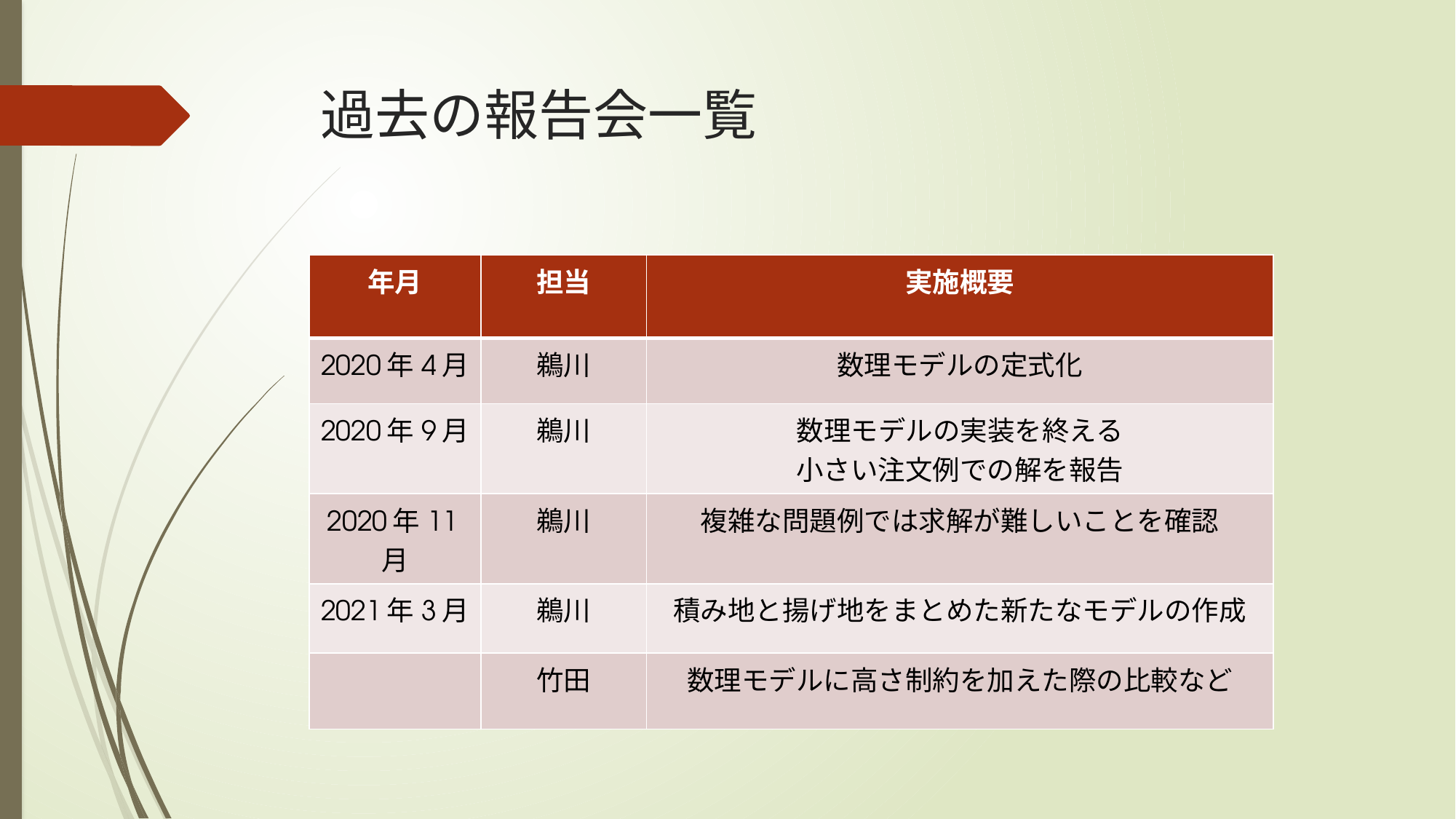

# 過去の報告会一覧
| 年月 | 担当 | 実施概要 |
| --- | --- | --- |
| 2020年4月 | 鵜川 | 数理モデルの定式化 |
| 2020年9月 | 鵜川 | 数理モデルの実装を終える 小さい注文例での解を報告 |
| 2020年11月 | 鵜川 | 複雑な問題例では求解が難しいことを確認 |
| 2021年3月 | 鵜川 | 積み地と揚げ地をまとめた新たなモデルの作成 |
|  | 竹田 | 数理モデルに高さ制約を加えた際の比較など |